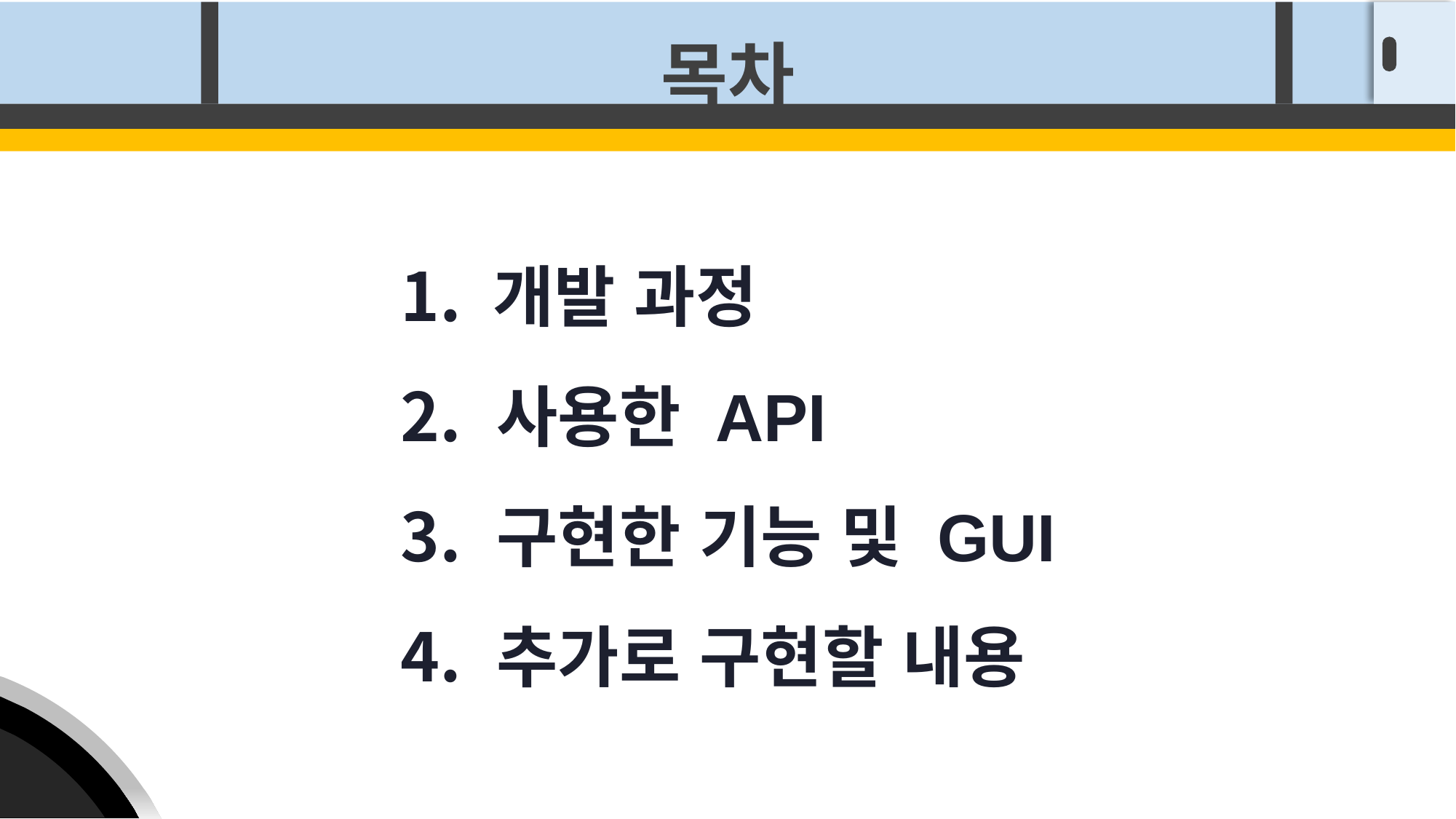

목차

 개발 과정
 사용한 API
 구현한 기능 및 GUI
 추가로 구현할 내용